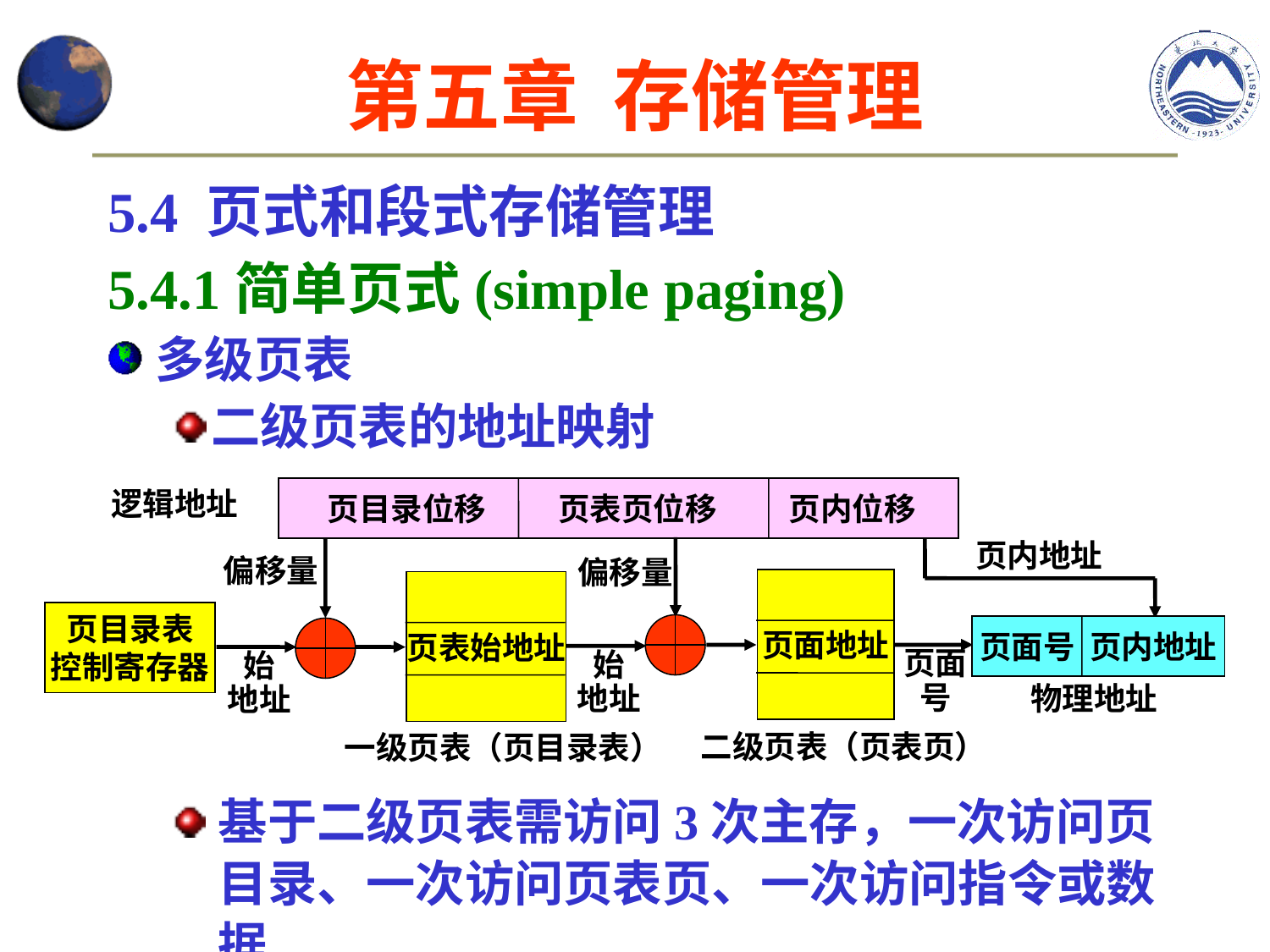

第五章  存储管理
5.4 页式和段式存储管理
5.4.1简单页式(simple paging)
多级页表
二级页表的地址映射
逻辑地址
    页目录位移          页表页位移          页内位移

页内地址

偏移量

偏移量
页面地址

二级页表（页表页）
页表始地址

一级页表（页目录表）
页目录表
控制寄存器

页面号  页内地址

物理地址

页面
号

始
地址

始
地址

基于二级页表需访问3次主存，一次访问页目录、一次访问页表页、一次访问指令或数据